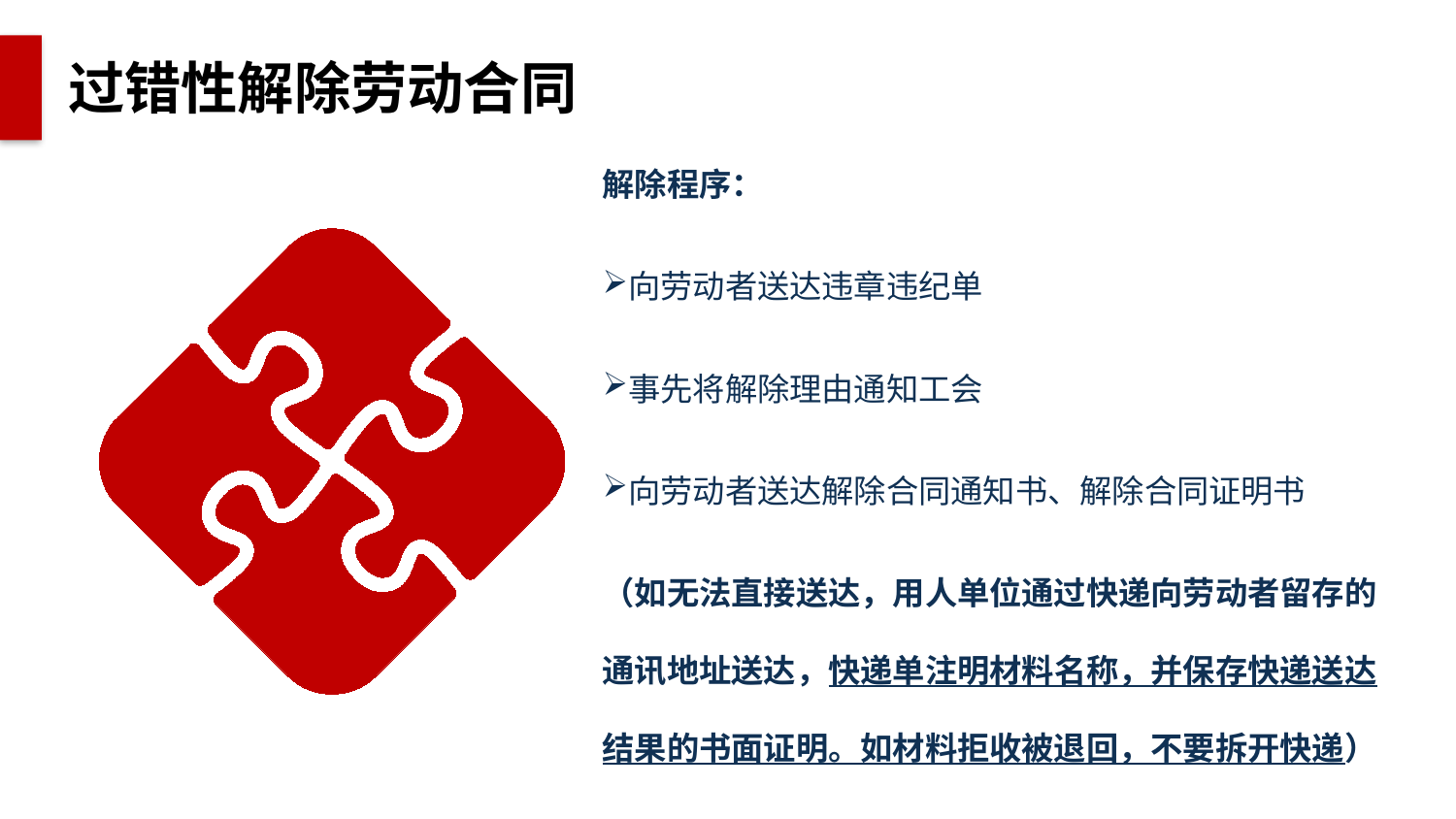

过错性解除劳动合同
解除程序：
向劳动者送达违章违纪单
事先将解除理由通知工会
向劳动者送达解除合同通知书、解除合同证明书
（如无法直接送达，用人单位通过快递向劳动者留存的通讯地址送达，快递单注明材料名称，并保存快递送达结果的书面证明。如材料拒收被退回，不要拆开快递）